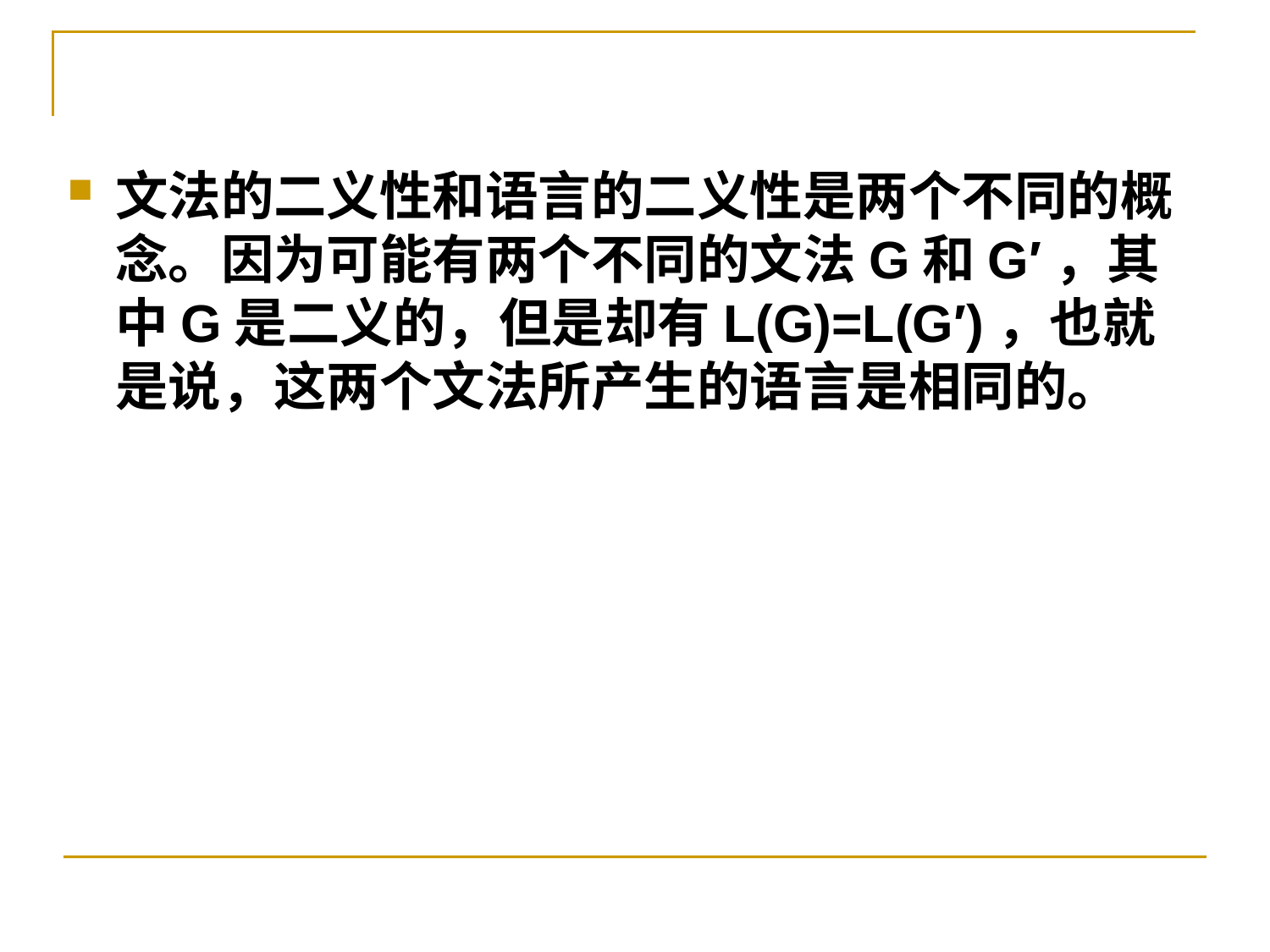

文法的二义性和语言的二义性是两个不同的概念。因为可能有两个不同的文法G和G′，其中G是二义的，但是却有L(G)=L(G′)，也就是说，这两个文法所产生的语言是相同的。